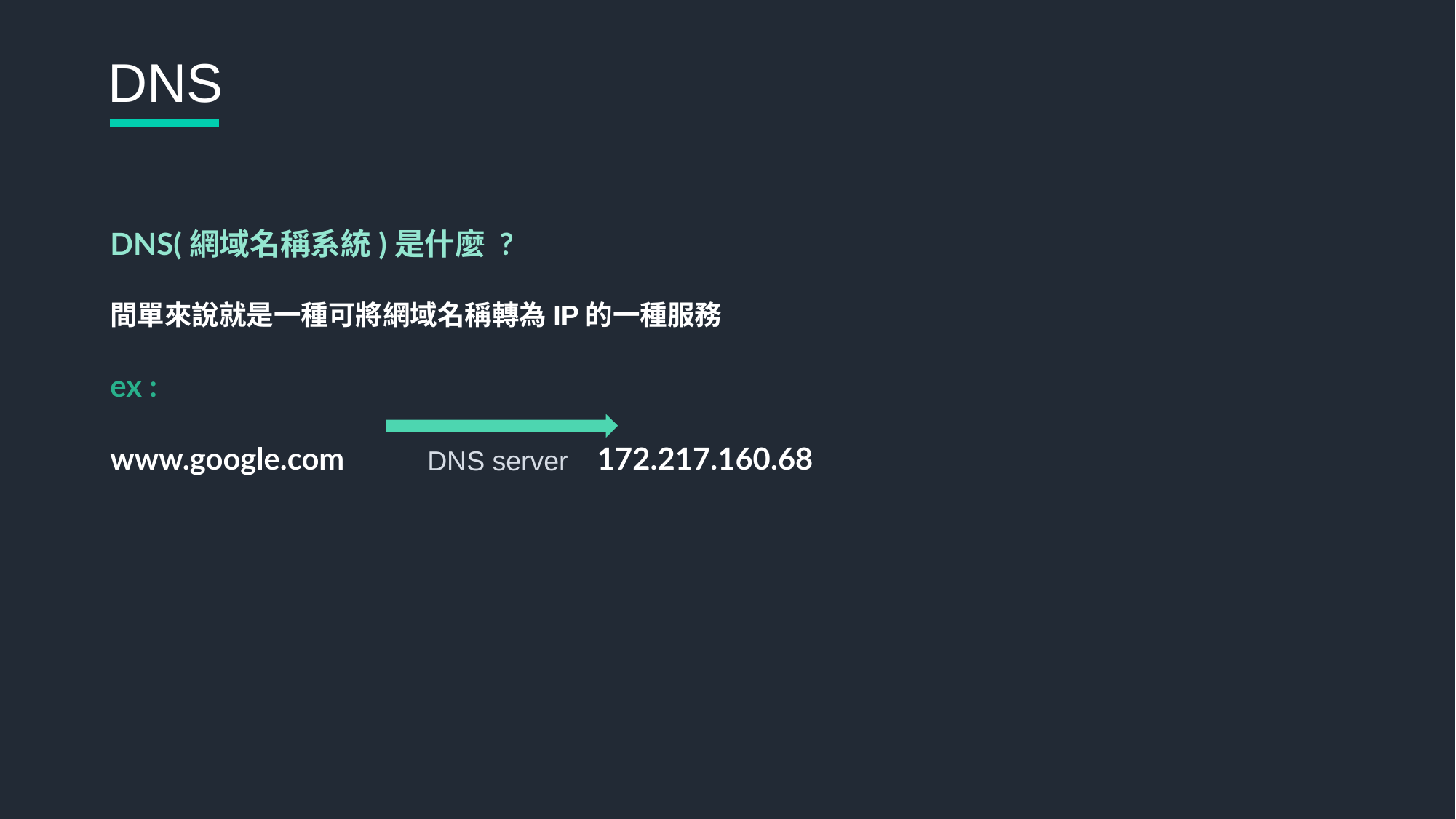

DNS
DNS(網域名稱系統)是什麼 ?

間單來說就是一種可將網域名稱轉為IP的一種服務

ex :

www.google.com                                  172.217.160.68

DNS server